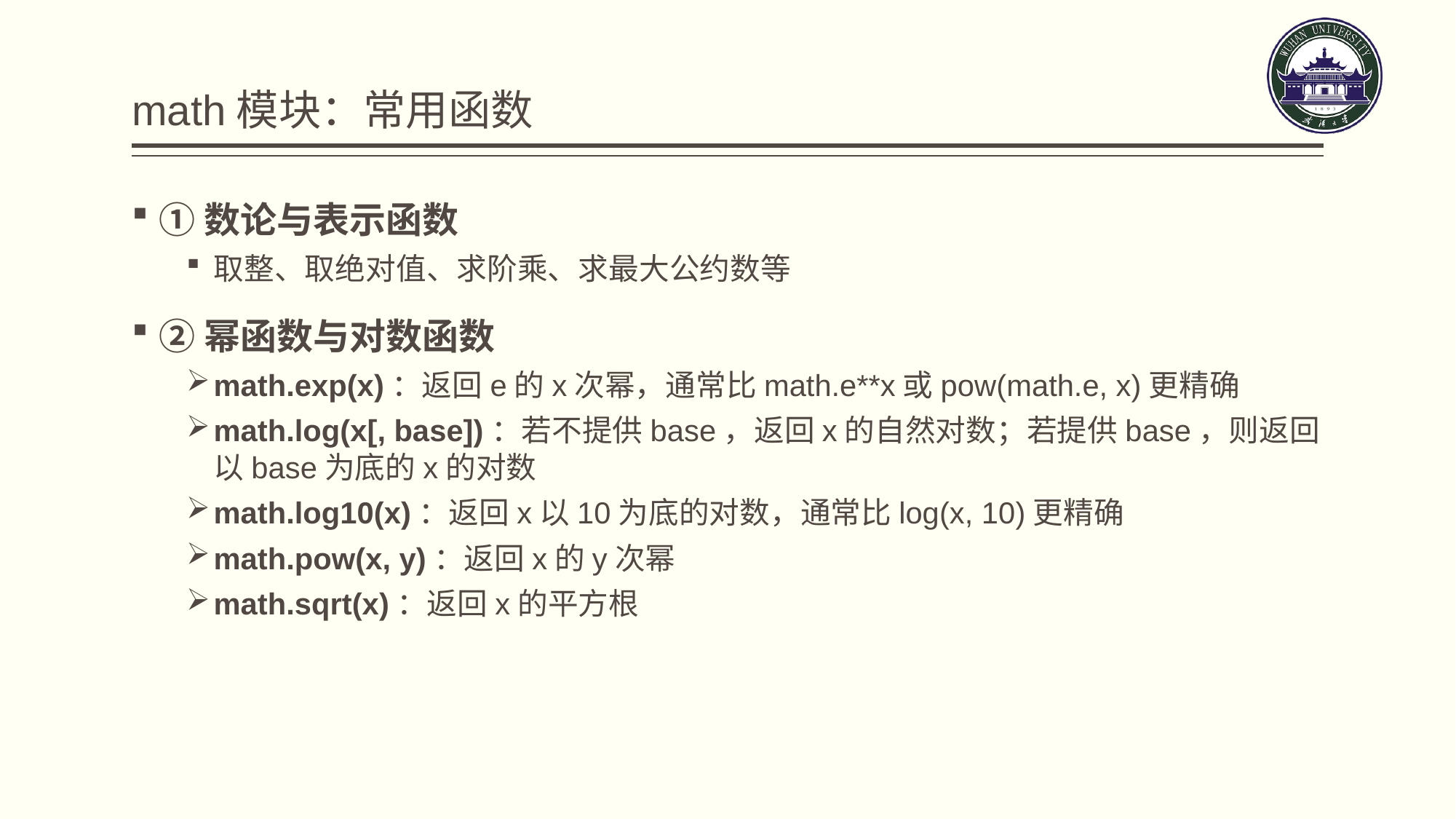

# math模块：常用函数
①数论与表示函数
取整、取绝对值、求阶乘、求最大公约数等
②幂函数与对数函数
math.exp(x)：返回e的x次幂，通常比math.e**x或pow(math.e, x)更精确
math.log(x[, base])：若不提供base，返回x的自然对数；若提供base，则返回以base为底的x的对数
math.log10(x)：返回x以10为底的对数，通常比log(x, 10)更精确
math.pow(x, y)：返回x的y次幂
math.sqrt(x)：返回x的平方根